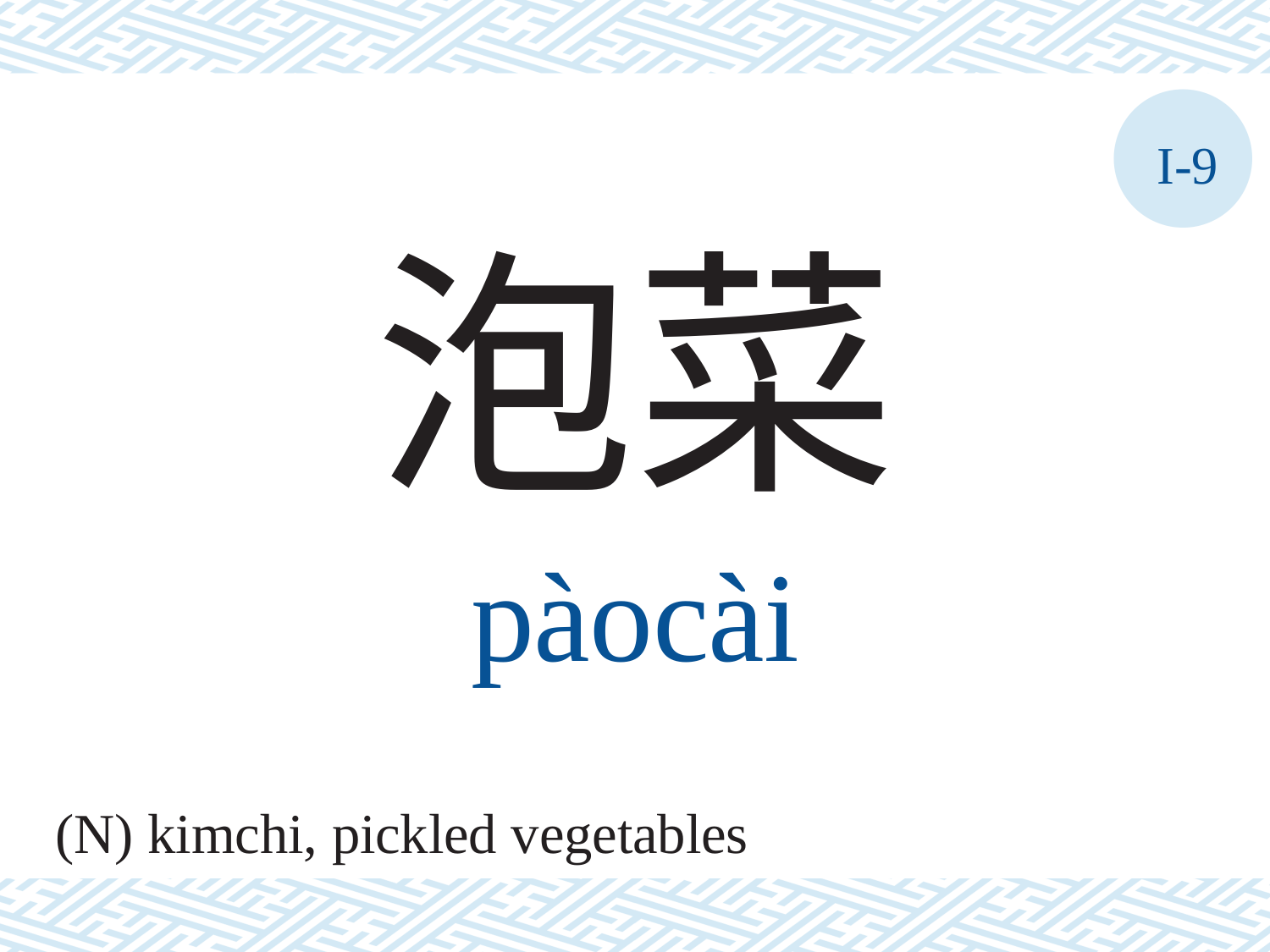

I-9
泡菜
pàocài
(N) kimchi, pickled vegetables